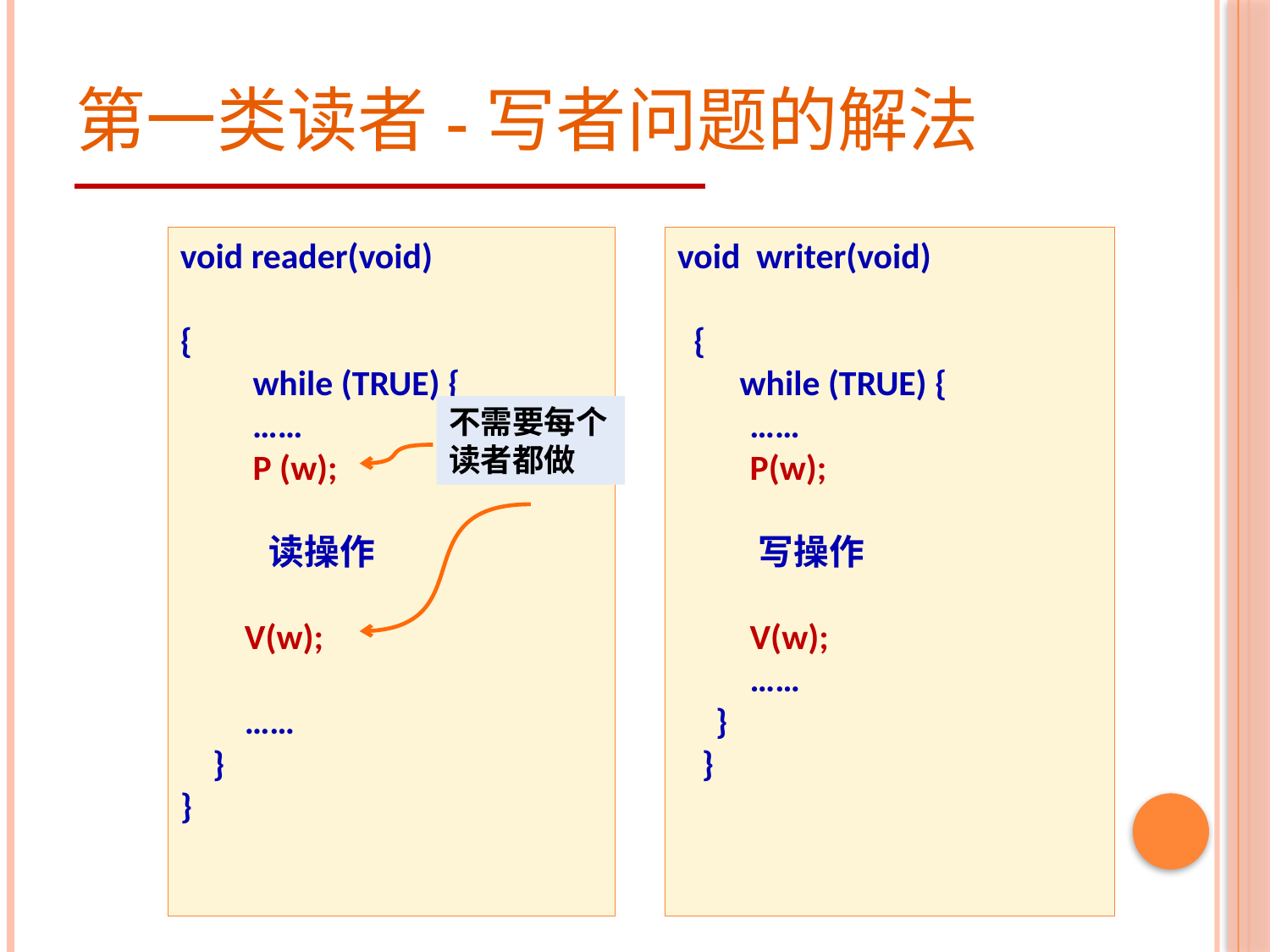

# 第一类读者-写者问题的解法
void reader(void)

{
         while (TRUE) {
         ……
         P (w);

          读操作

        V(w);

        ……
    }
}
void  writer(void)

  {
	   while (TRUE) {
         ……
         P(w);

         写操作

         V(w);
         ……
	}
   }
不需要每个读者都做